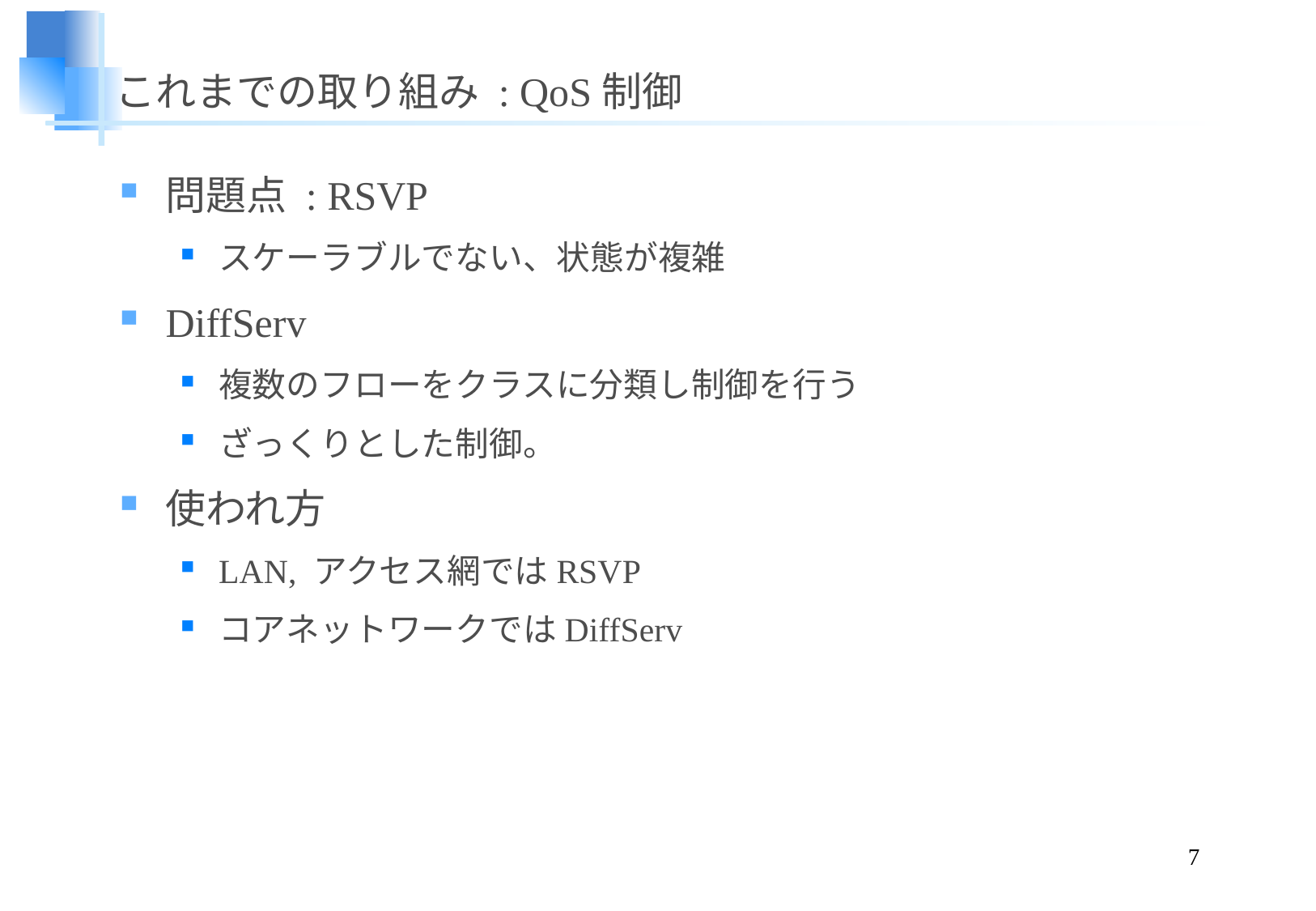

# これまでの取り組み : QoS制御
問題点 : RSVP
スケーラブルでない、状態が複雑
DiffServ
複数のフローをクラスに分類し制御を行う
ざっくりとした制御。
使われ方
LAN, アクセス網ではRSVP
コアネットワークではDiffServ
7